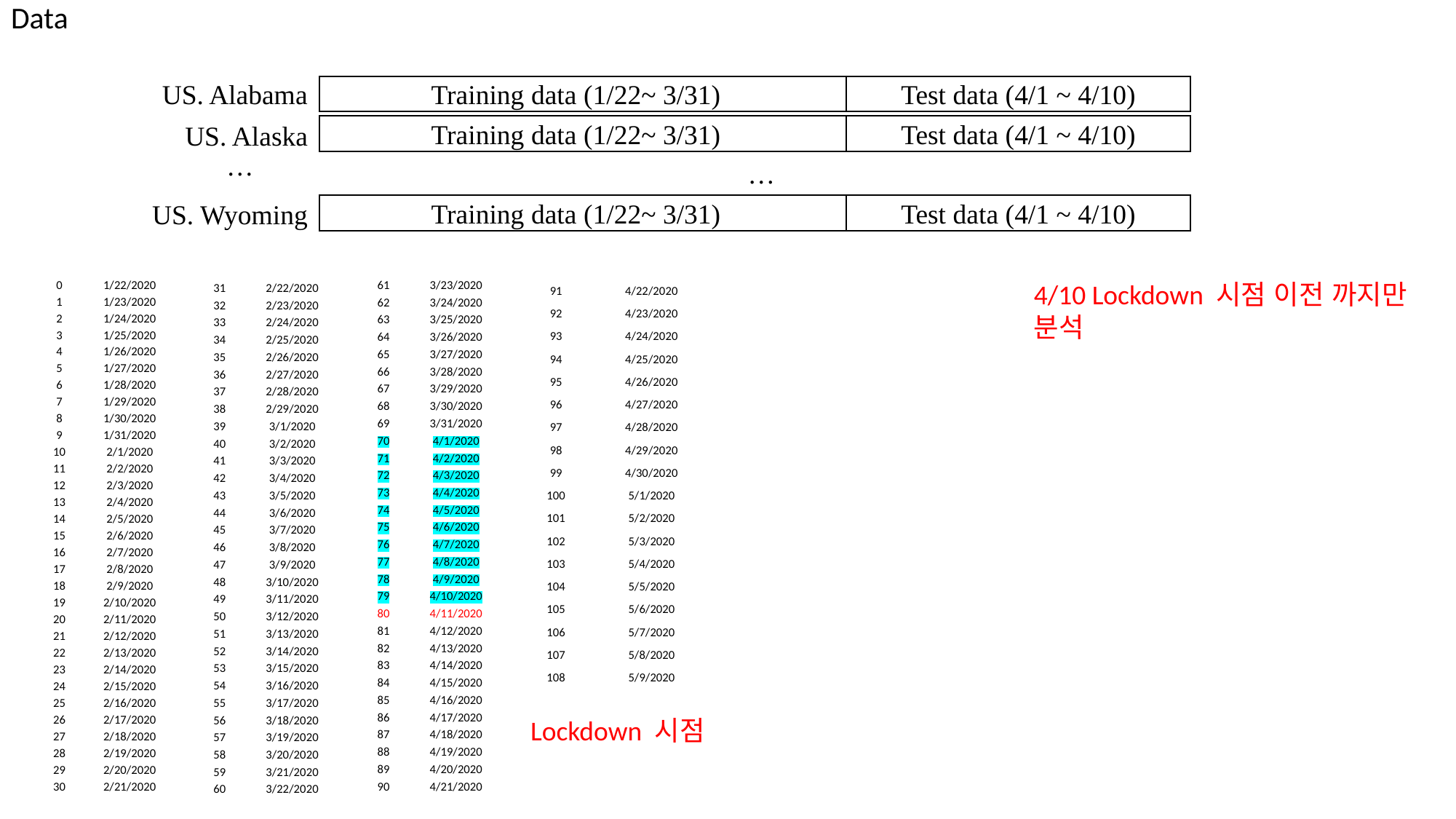

# Data
US. Alabama
Training data (1/22~ 3/31)
Test data (4/1 ~ 4/10)
US. Alaska
Training data (1/22~ 3/31)
Test data (4/1 ~ 4/10)
…
…
US. Wyoming
Training data (1/22~ 3/31)
Test data (4/1 ~ 4/10)
4/10 Lockdown 시점 이전 까지만
분석
| 0 | 1/22/2020 |
| --- | --- |
| 1 | 1/23/2020 |
| 2 | 1/24/2020 |
| 3 | 1/25/2020 |
| 4 | 1/26/2020 |
| 5 | 1/27/2020 |
| 6 | 1/28/2020 |
| 7 | 1/29/2020 |
| 8 | 1/30/2020 |
| 9 | 1/31/2020 |
| 10 | 2/1/2020 |
| 11 | 2/2/2020 |
| 12 | 2/3/2020 |
| 13 | 2/4/2020 |
| 14 | 2/5/2020 |
| 15 | 2/6/2020 |
| 16 | 2/7/2020 |
| 17 | 2/8/2020 |
| 18 | 2/9/2020 |
| 19 | 2/10/2020 |
| 20 | 2/11/2020 |
| 21 | 2/12/2020 |
| 22 | 2/13/2020 |
| 23 | 2/14/2020 |
| 24 | 2/15/2020 |
| 25 | 2/16/2020 |
| 26 | 2/17/2020 |
| 27 | 2/18/2020 |
| 28 | 2/19/2020 |
| 29 | 2/20/2020 |
| 30 | 2/21/2020 |
| 61 | 3/23/2020 |
| --- | --- |
| 62 | 3/24/2020 |
| 63 | 3/25/2020 |
| 64 | 3/26/2020 |
| 65 | 3/27/2020 |
| 66 | 3/28/2020 |
| 67 | 3/29/2020 |
| 68 | 3/30/2020 |
| 69 | 3/31/2020 |
| 70 | 4/1/2020 |
| 71 | 4/2/2020 |
| 72 | 4/3/2020 |
| 73 | 4/4/2020 |
| 74 | 4/5/2020 |
| 75 | 4/6/2020 |
| 76 | 4/7/2020 |
| 77 | 4/8/2020 |
| 78 | 4/9/2020 |
| 79 | 4/10/2020 |
| 80 | 4/11/2020 |
| 81 | 4/12/2020 |
| 82 | 4/13/2020 |
| 83 | 4/14/2020 |
| 84 | 4/15/2020 |
| 85 | 4/16/2020 |
| 86 | 4/17/2020 |
| 87 | 4/18/2020 |
| 88 | 4/19/2020 |
| 89 | 4/20/2020 |
| 90 | 4/21/2020 |
| 31 | 2/22/2020 |
| --- | --- |
| 32 | 2/23/2020 |
| 33 | 2/24/2020 |
| 34 | 2/25/2020 |
| 35 | 2/26/2020 |
| 36 | 2/27/2020 |
| 37 | 2/28/2020 |
| 38 | 2/29/2020 |
| 39 | 3/1/2020 |
| 40 | 3/2/2020 |
| 41 | 3/3/2020 |
| 42 | 3/4/2020 |
| 43 | 3/5/2020 |
| 44 | 3/6/2020 |
| 45 | 3/7/2020 |
| 46 | 3/8/2020 |
| 47 | 3/9/2020 |
| 48 | 3/10/2020 |
| 49 | 3/11/2020 |
| 50 | 3/12/2020 |
| 51 | 3/13/2020 |
| 52 | 3/14/2020 |
| 53 | 3/15/2020 |
| 54 | 3/16/2020 |
| 55 | 3/17/2020 |
| 56 | 3/18/2020 |
| 57 | 3/19/2020 |
| 58 | 3/20/2020 |
| 59 | 3/21/2020 |
| 60 | 3/22/2020 |
| 91 | 4/22/2020 |
| --- | --- |
| 92 | 4/23/2020 |
| 93 | 4/24/2020 |
| 94 | 4/25/2020 |
| 95 | 4/26/2020 |
| 96 | 4/27/2020 |
| 97 | 4/28/2020 |
| 98 | 4/29/2020 |
| 99 | 4/30/2020 |
| 100 | 5/1/2020 |
| 101 | 5/2/2020 |
| 102 | 5/3/2020 |
| 103 | 5/4/2020 |
| 104 | 5/5/2020 |
| 105 | 5/6/2020 |
| 106 | 5/7/2020 |
| 107 | 5/8/2020 |
| 108 | 5/9/2020 |
Lockdown 시점